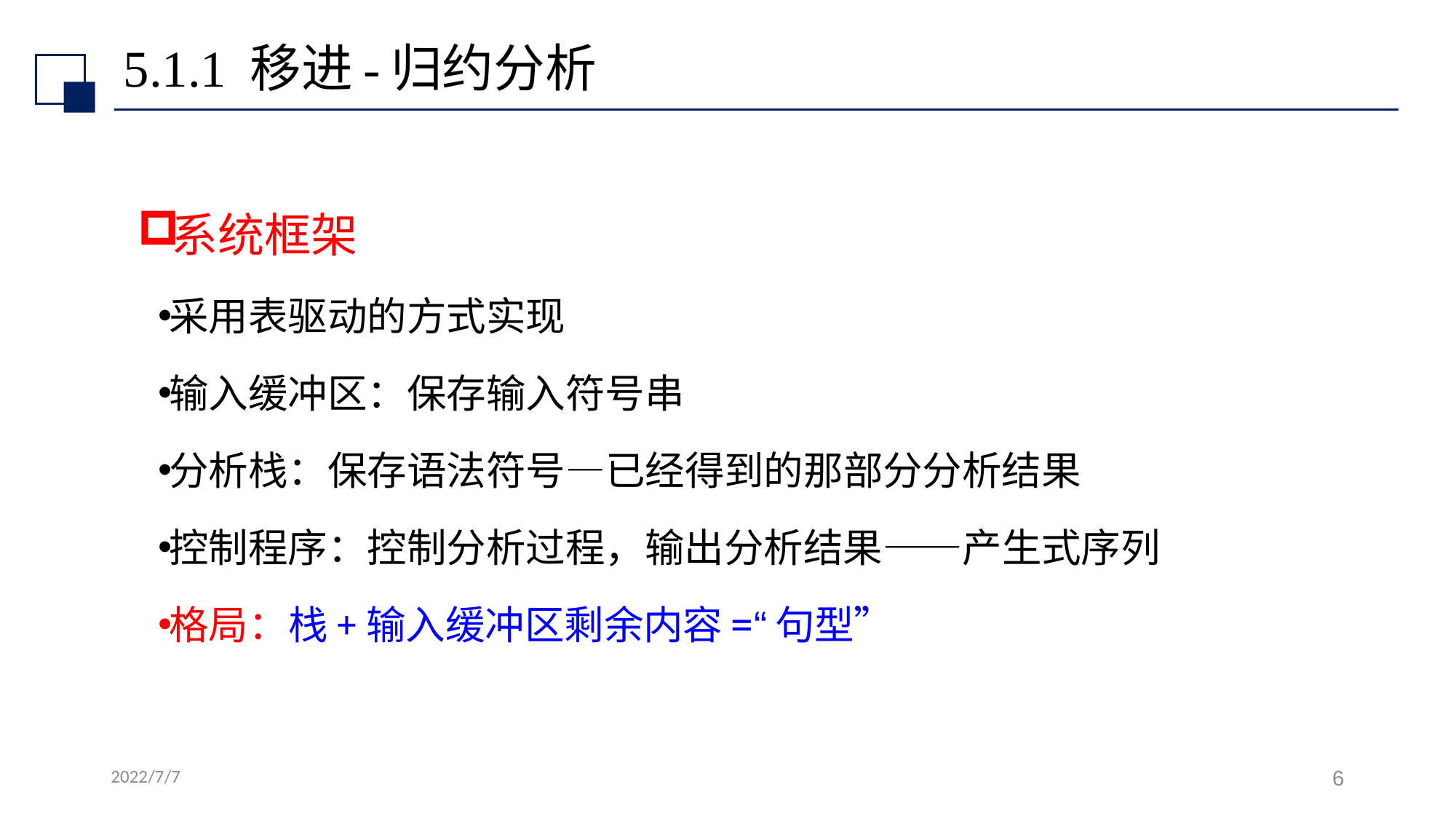

# 5.1.1 移进-归约分析
系统框架
采用表驱动的方式实现
输入缓冲区：保存输入符号串
分析栈：保存语法符号—已经得到的那部分分析结果
控制程序：控制分析过程，输出分析结果——产生式序列
格局：栈+输入缓冲区剩余内容=“句型”
2022/7/7
6